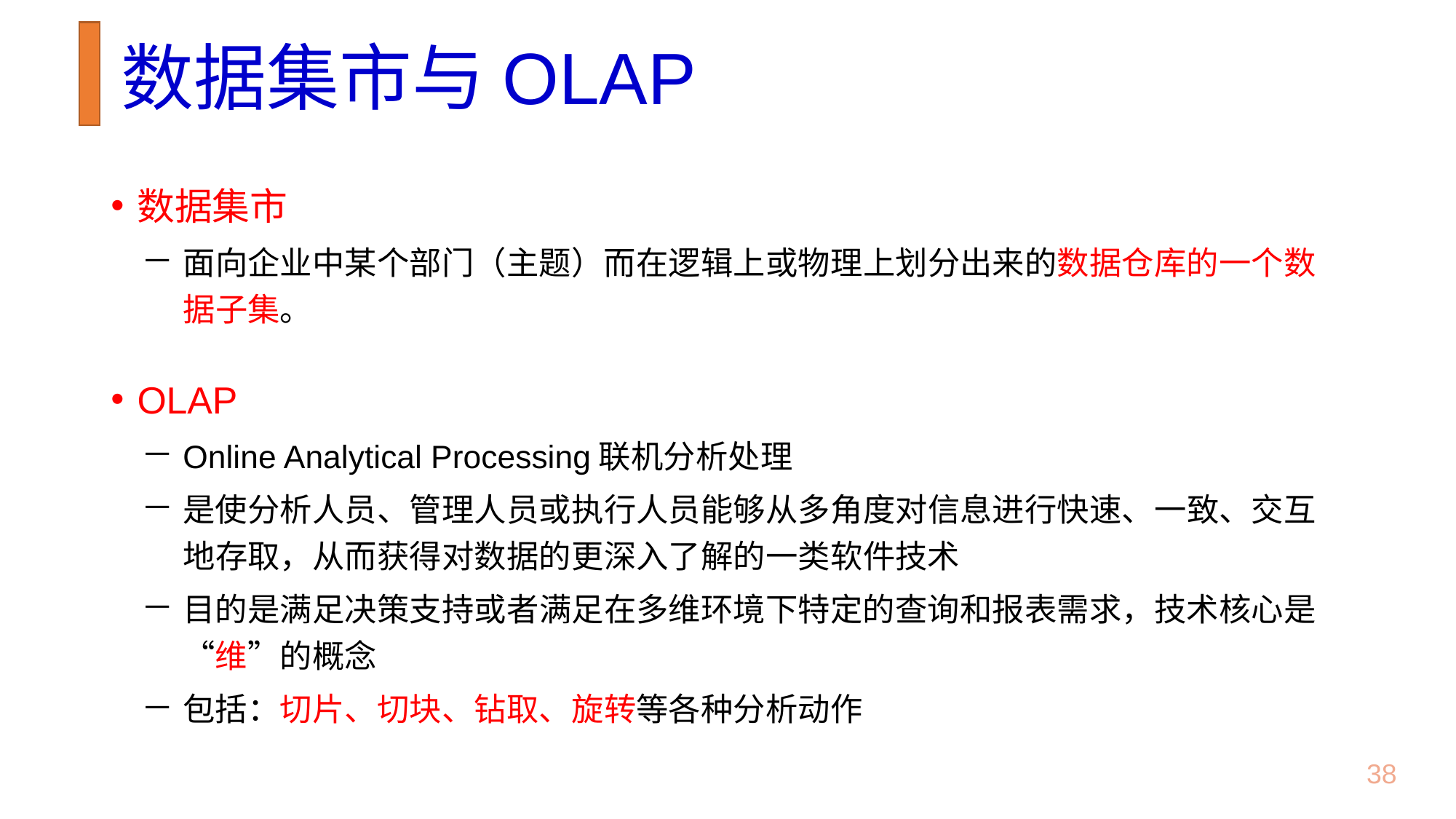

# 数据集市与OLAP
数据集市
面向企业中某个部门（主题）而在逻辑上或物理上划分出来的数据仓库的一个数据子集。

OLAP
Online Analytical Processing联机分析处理
是使分析人员、管理人员或执行人员能够从多角度对信息进行快速、一致、交互地存取，从而获得对数据的更深入了解的一类软件技术
目的是满足决策支持或者满足在多维环境下特定的查询和报表需求，技术核心是“维”的概念
包括：切片、切块、钻取、旋转等各种分析动作
38